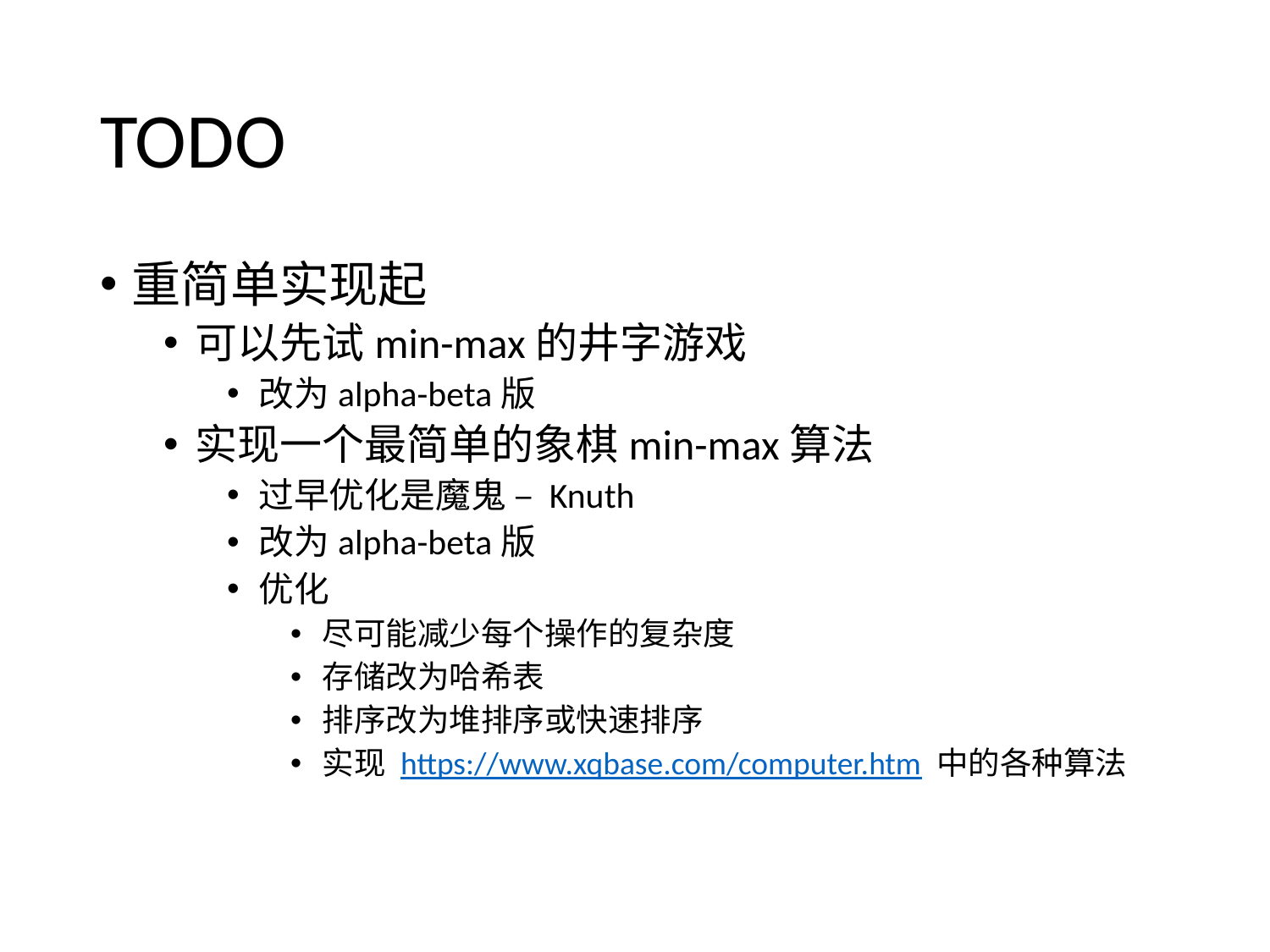

# TODO
重简单实现起
可以先试min-max的井字游戏
改为alpha-beta版
实现一个最简单的象棋min-max算法
过早优化是魔鬼 – Knuth
改为alpha-beta版
优化
尽可能减少每个操作的复杂度
存储改为哈希表
排序改为堆排序或快速排序
实现 https://www.xqbase.com/computer.htm 中的各种算法